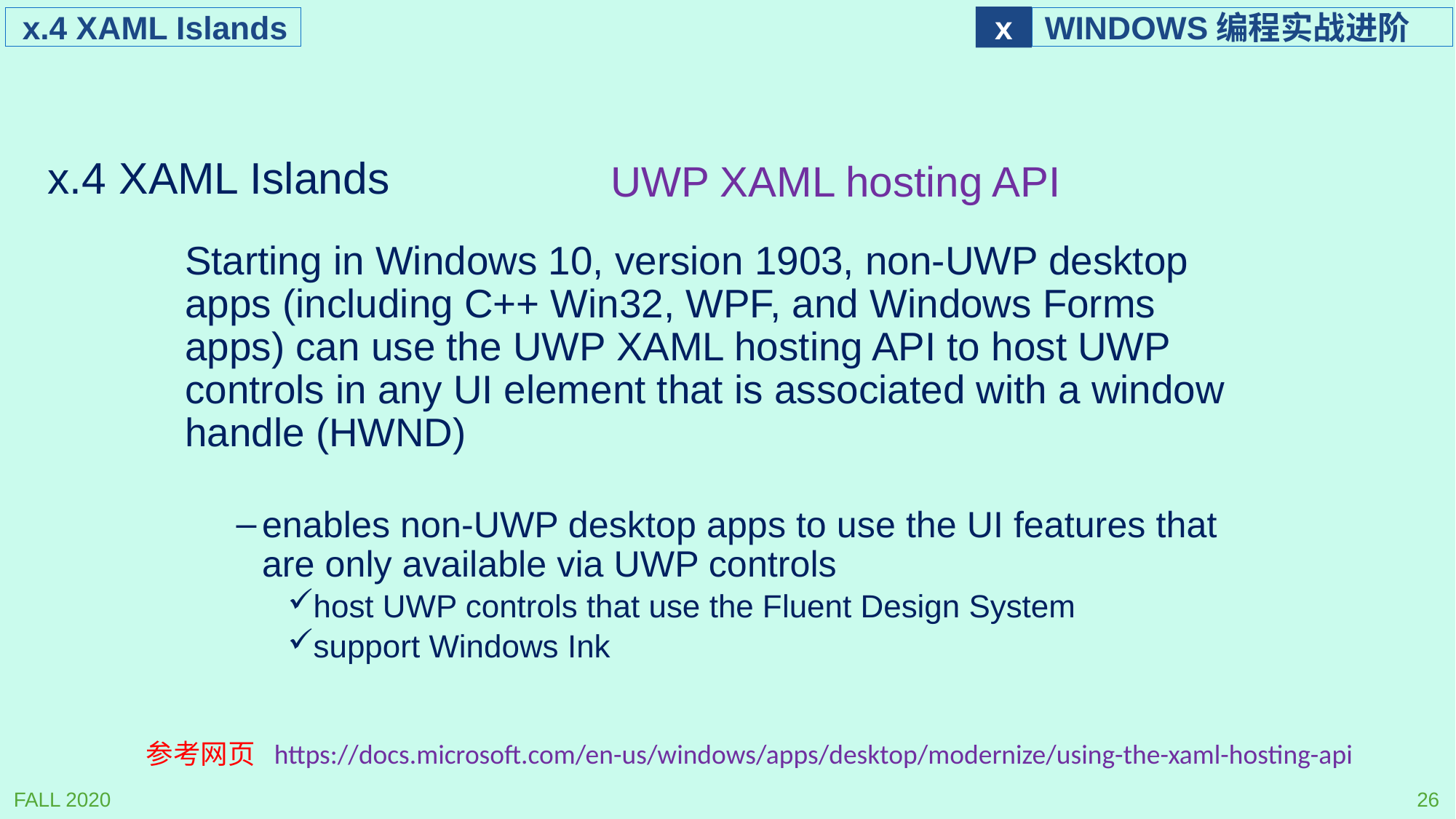

x.4 XAML Islands
# x.4 XAML Islands
UWP XAML hosting API
Starting in Windows 10, version 1903, non-UWP desktop apps (including C++ Win32, WPF, and Windows Forms apps) can use the UWP XAML hosting API to host UWP controls in any UI element that is associated with a window handle (HWND)

enables non-UWP desktop apps to use the UI features that are only available via UWP controls
host UWP controls that use the Fluent Design System
support Windows Ink
参考网页  https://docs.microsoft.com/en-us/windows/apps/desktop/modernize/using-the-xaml-hosting-api